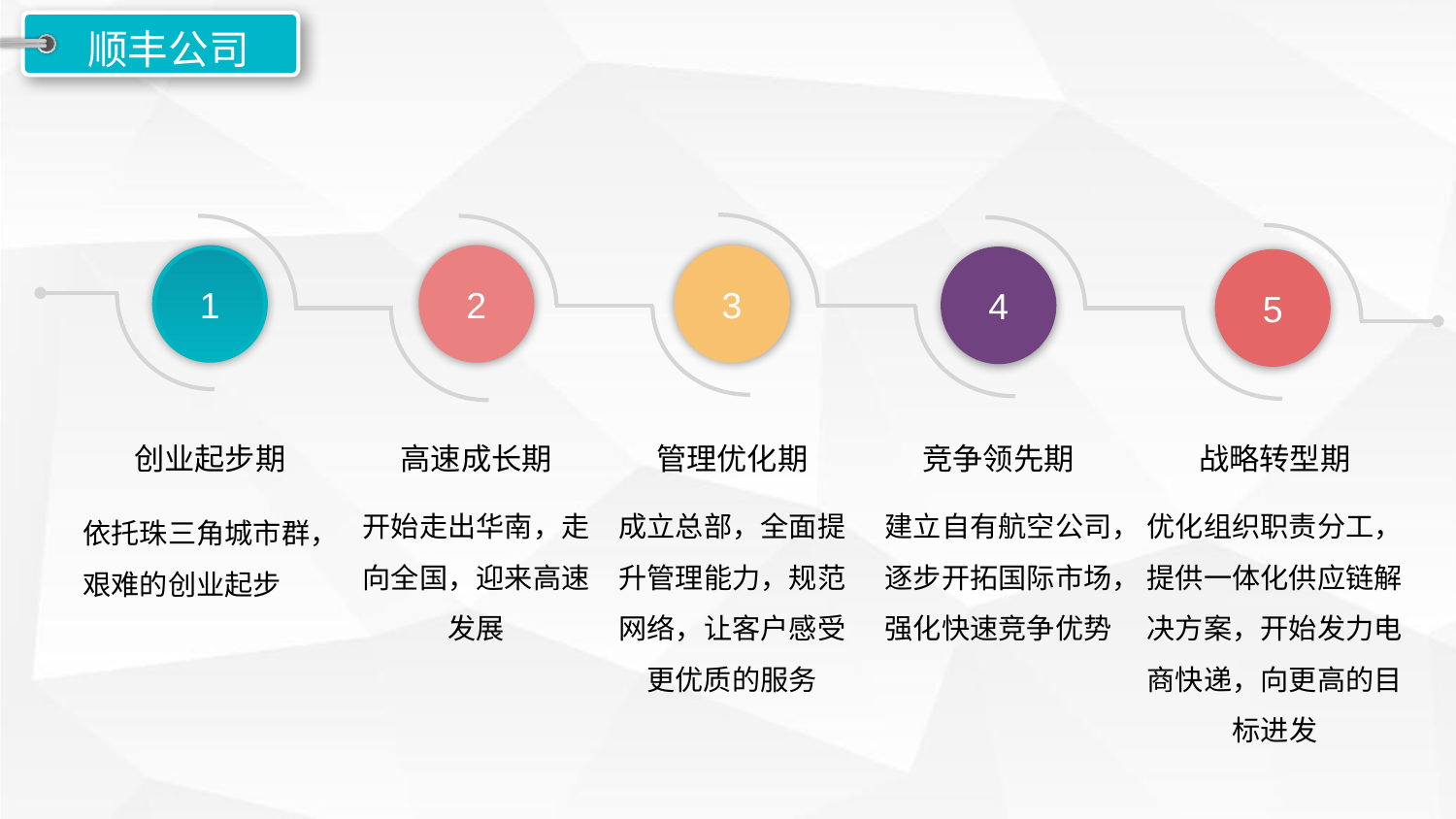

顺丰公司

1
2
3
4
5

创业起步期
依托珠三角城市群，艰难的创业起步
高速成长期
开始走出华南，走向全国，迎来高速发展
管理优化期
成立总部，全面提升管理能力，规范网络，让客户感受更优质的服务
竞争领先期
建立自有航空公司，逐步开拓国际市场，强化快速竞争优势
战略转型期
优化组织职责分工，提供一体化供应链解决方案，开始发力电商快递，向更高的目标进发